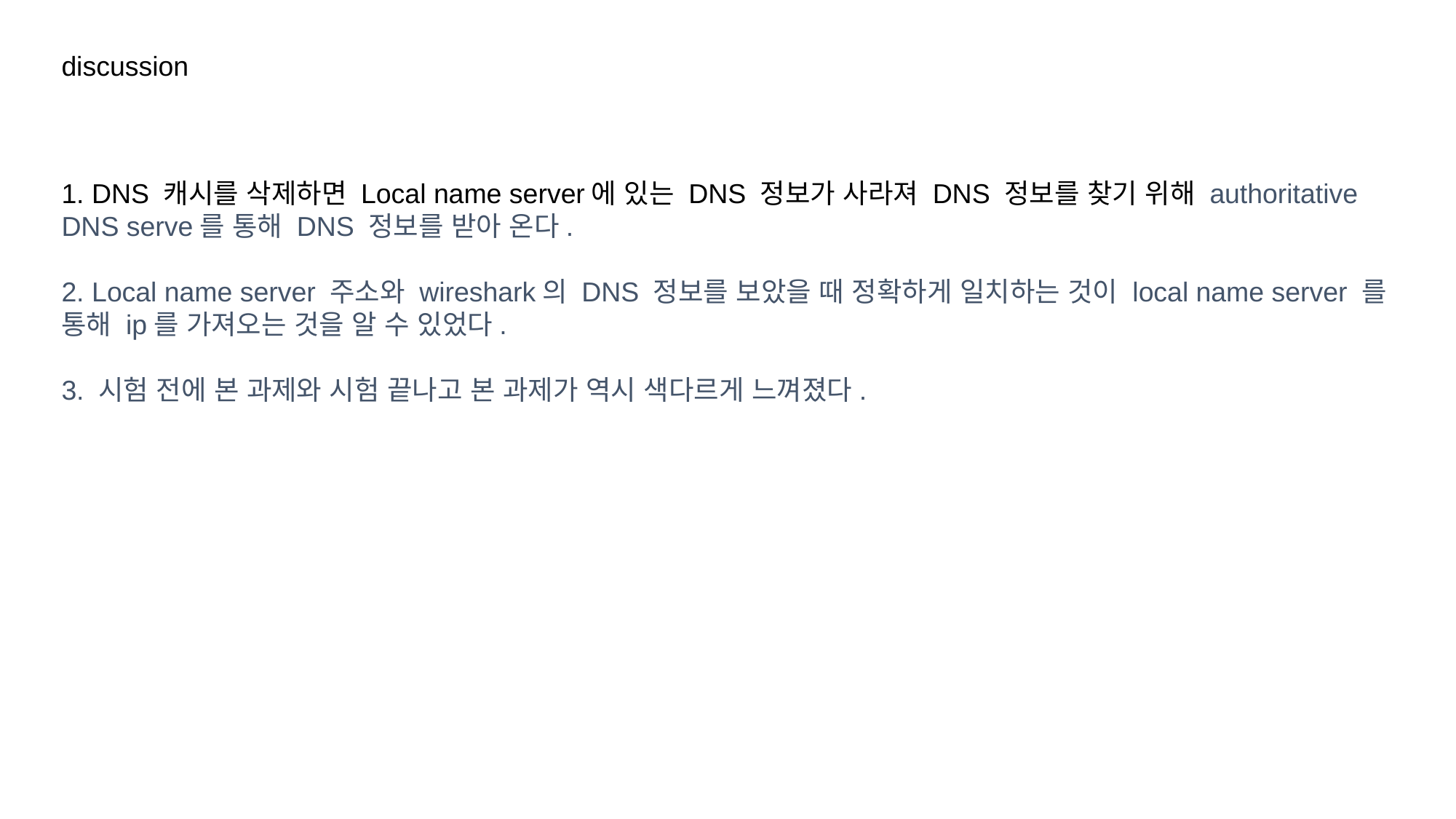

discussion
1. DNS 캐시를 삭제하면 Local name server에 있는 DNS 정보가 사라져 DNS 정보를 찾기 위해 authoritative DNS serve를 통해 DNS 정보를 받아 온다.

2. Local name server 주소와 wireshark의 DNS 정보를 보았을 때 정확하게 일치하는 것이 local name server 를 통해 ip를 가져오는 것을 알 수 있었다.

3. 시험 전에 본 과제와 시험 끝나고 본 과제가 역시 색다르게 느껴졌다.